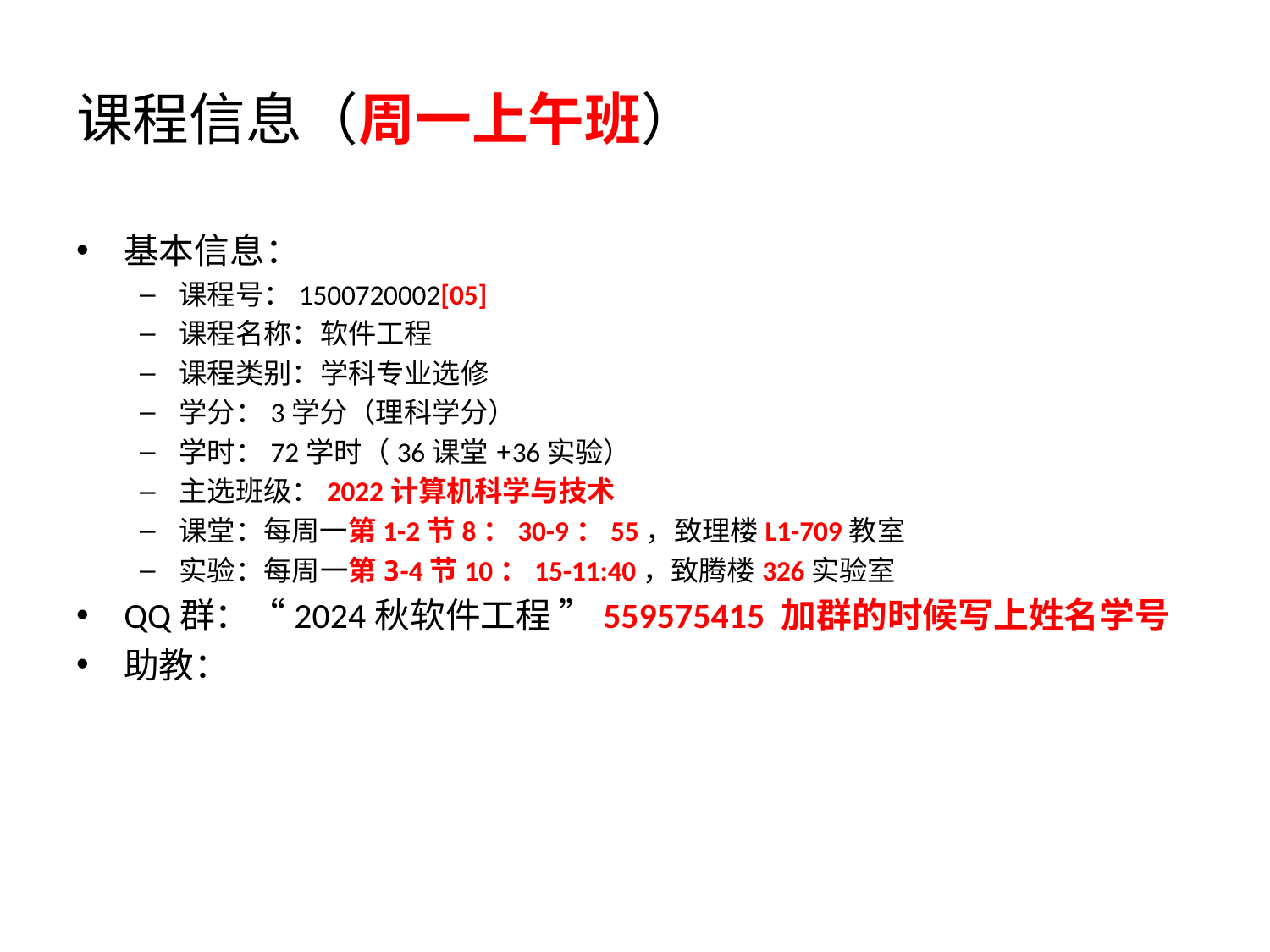

# 课程信息（周一上午班）
基本信息：
课程号：1500720002[05]
课程名称：软件工程
课程类别：学科专业选修
学分：3学分（理科学分）
学时：72学时（36课堂+36实验）
主选班级：2022计算机科学与技术
课堂：每周一第1-2节8：30-9：55，致理楼L1-709教室
实验：每周一第3-4节10：15-11:40，致腾楼326实验室
QQ群：“2024秋软件工程 ”559575415 加群的时候写上姓名学号
助教：

3